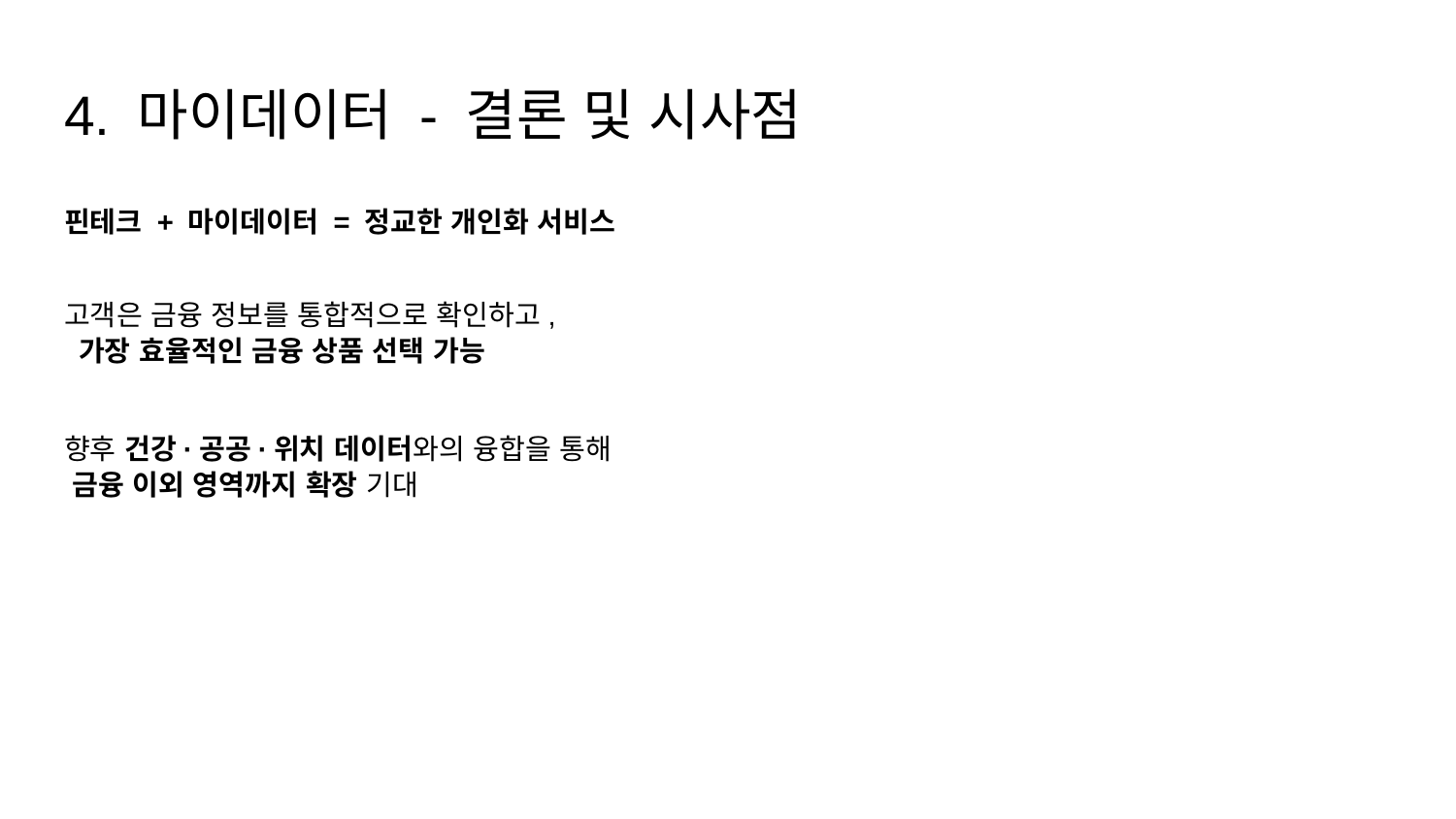

# 4. 마이데이터 - 결론 및 시사점
핀테크 + 마이데이터 = 정교한 개인화 서비스
고객은 금융 정보를 통합적으로 확인하고,
 가장 효율적인 금융 상품 선택 가능
향후 건강·공공·위치 데이터와의 융합을 통해
 금융 이외 영역까지 확장 기대